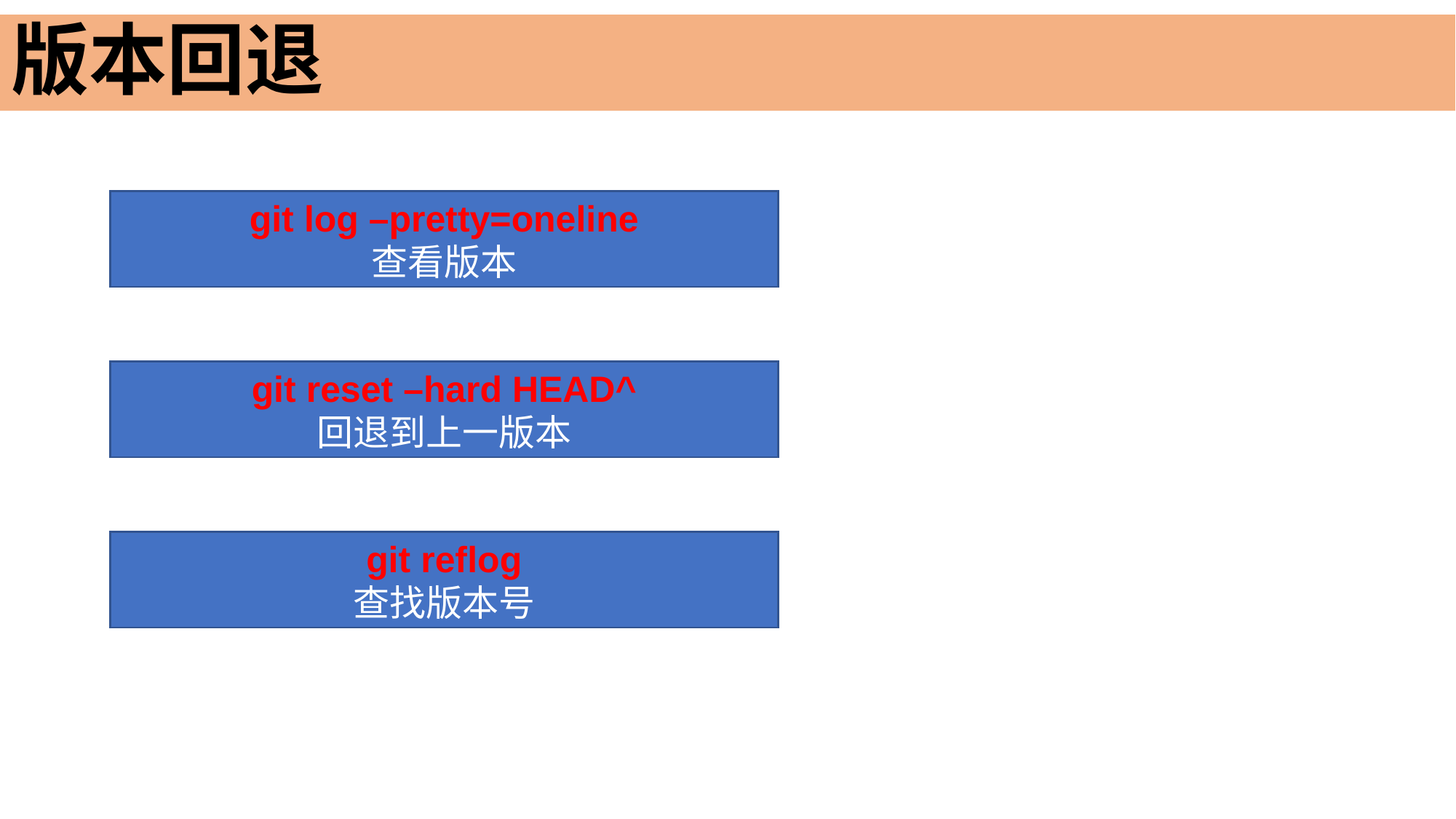

# 版本回退
git log –pretty=oneline
查看版本
git reset –hard HEAD^
回退到上一版本
git reflog
查找版本号